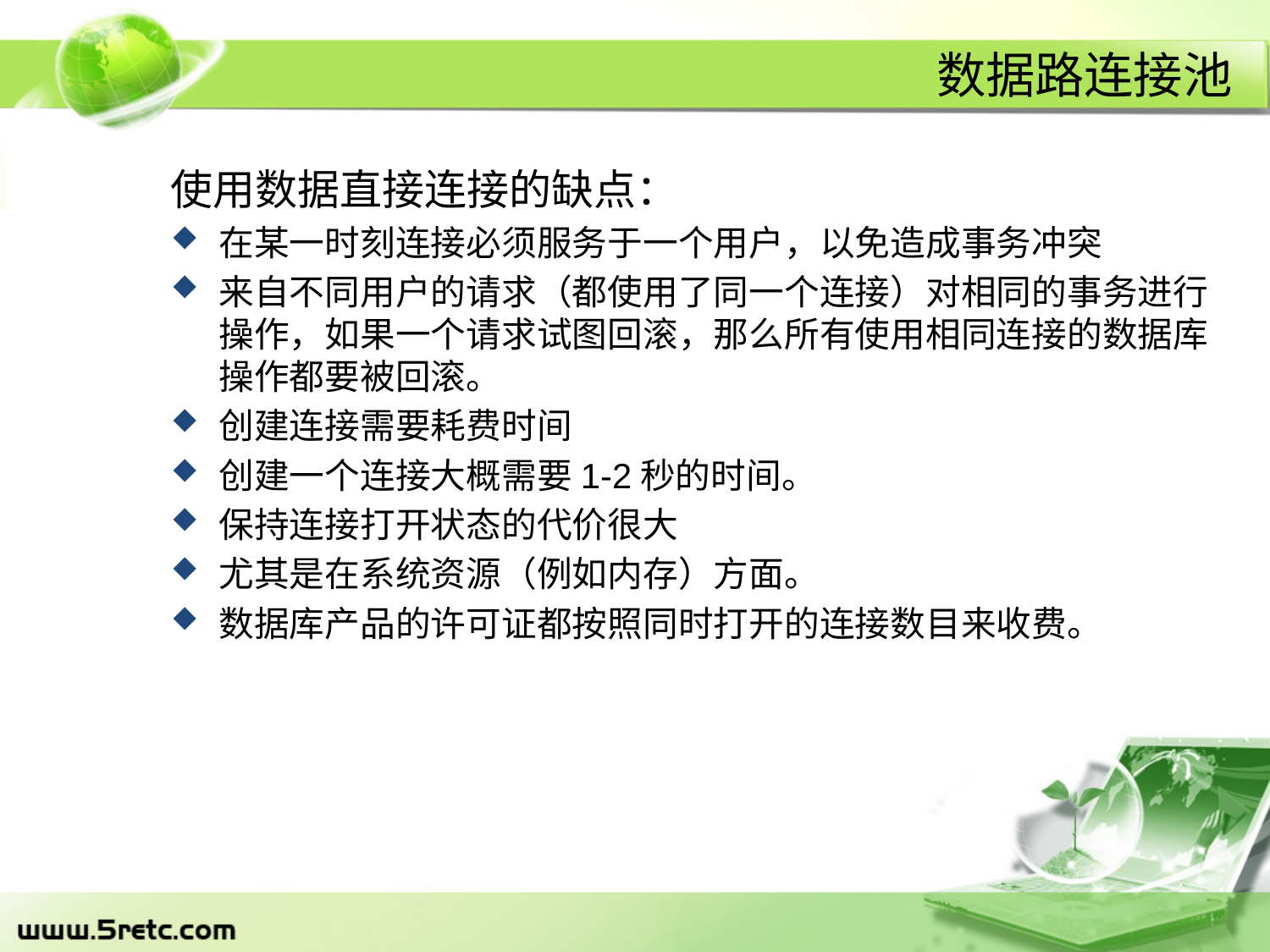

# 数据路连接池
使用数据直接连接的缺点：
在某一时刻连接必须服务于一个用户，以免造成事务冲突
来自不同用户的请求（都使用了同一个连接）对相同的事务进行操作，如果一个请求试图回滚，那么所有使用相同连接的数据库操作都要被回滚。
创建连接需要耗费时间
创建一个连接大概需要1-2秒的时间。
保持连接打开状态的代价很大
尤其是在系统资源（例如内存）方面。
数据库产品的许可证都按照同时打开的连接数目来收费。